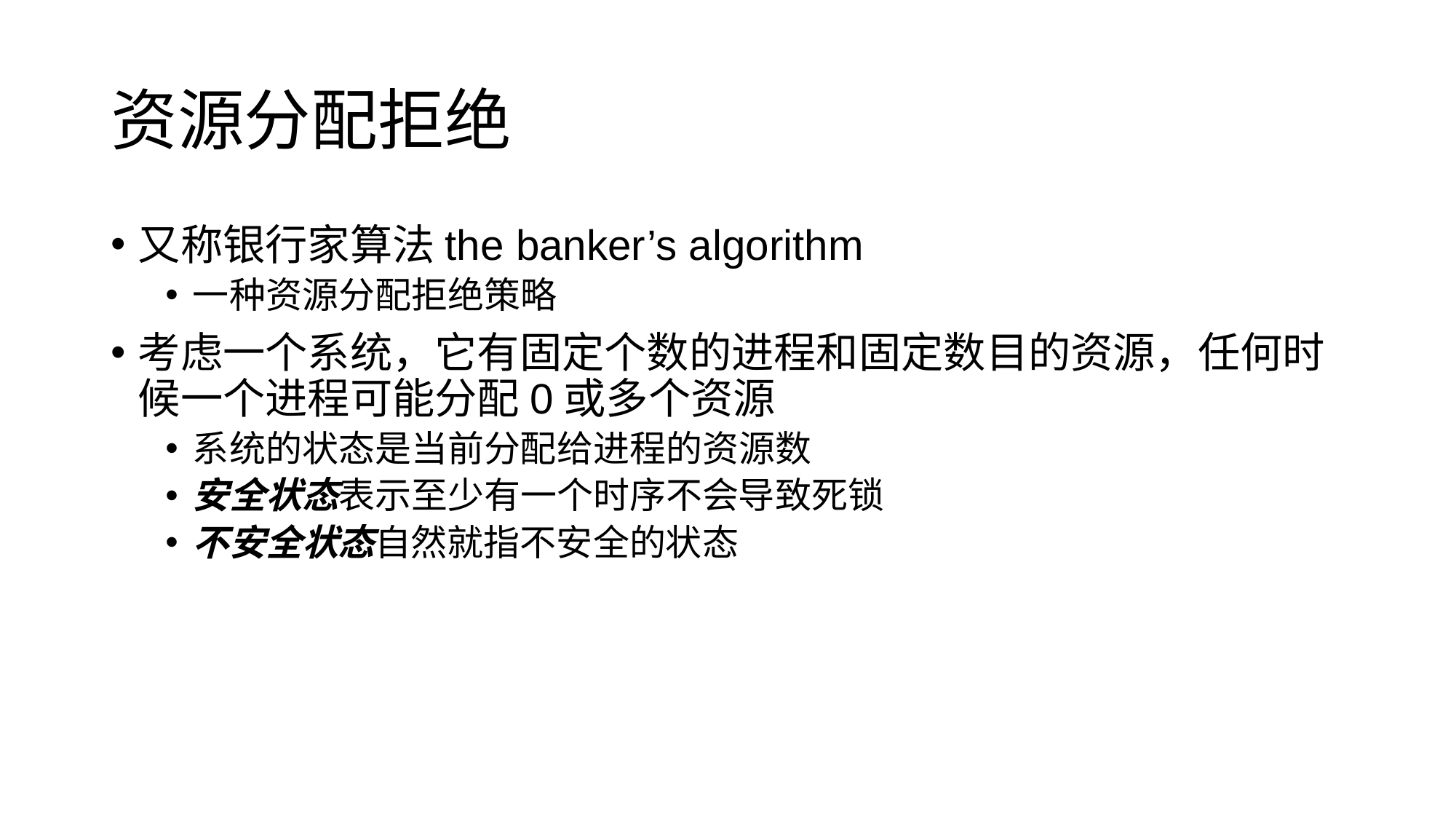

# 资源分配拒绝
又称银行家算法the banker’s algorithm
一种资源分配拒绝策略
考虑一个系统，它有固定个数的进程和固定数目的资源，任何时候一个进程可能分配0或多个资源
系统的状态是当前分配给进程的资源数
安全状态表示至少有一个时序不会导致死锁
不安全状态自然就指不安全的状态